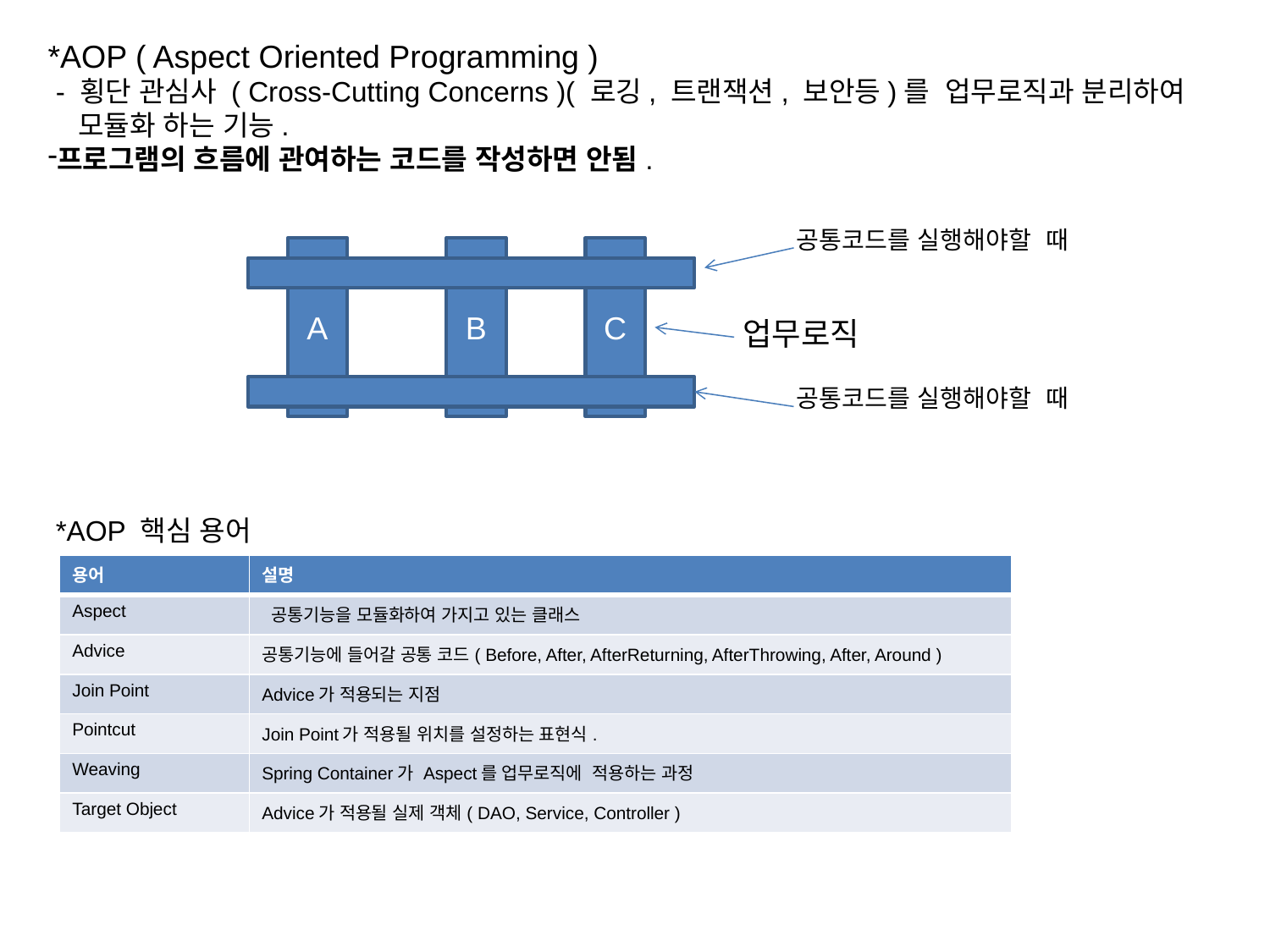

*AOP ( Aspect Oriented Programming )
 - 횡단 관심사 ( Cross-Cutting Concerns )( 로깅, 트랜잭션, 보안등)를  업무로직과 분리하여
   모듈화 하는 기능.
프로그램의 흐름에 관여하는 코드를 작성하면 안됨.

 *AOP 핵심 용어

공통코드를 실행해야할  때
A
B
C

업무로직
공통코드를 실행해야할  때

| 용어 | 설명 |
| --- | --- |
| Aspect | 공통기능을 모듈화하여 가지고 있는 클래스 |
| Advice | 공통기능에 들어갈 공통 코드( Before, After, AfterReturning, AfterThrowing, After, Around ) |
| Join Point | Advice가 적용되는 지점 |
| Pointcut | Join Point가 적용될 위치를 설정하는 표현식. |
| Weaving | Spring Container가 Aspect를 업무로직에 적용하는 과정 |
| Target Object | Advice가 적용될 실제 객체( DAO, Service, Controller ) |